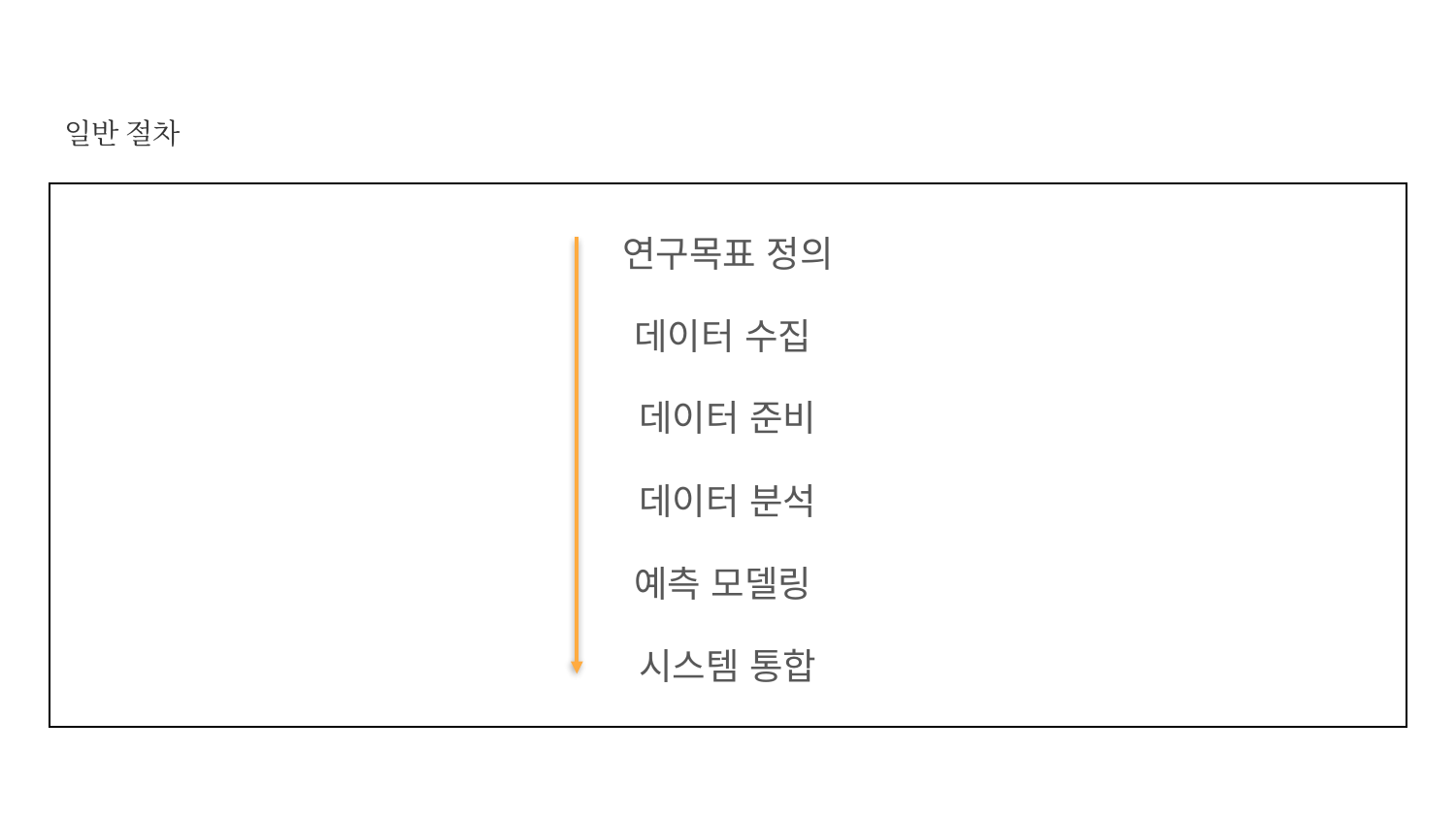

# 일반 절차
연구목표 정의
데이터 수집
데이터 준비
데이터 분석
예측 모델링
시스템 통합